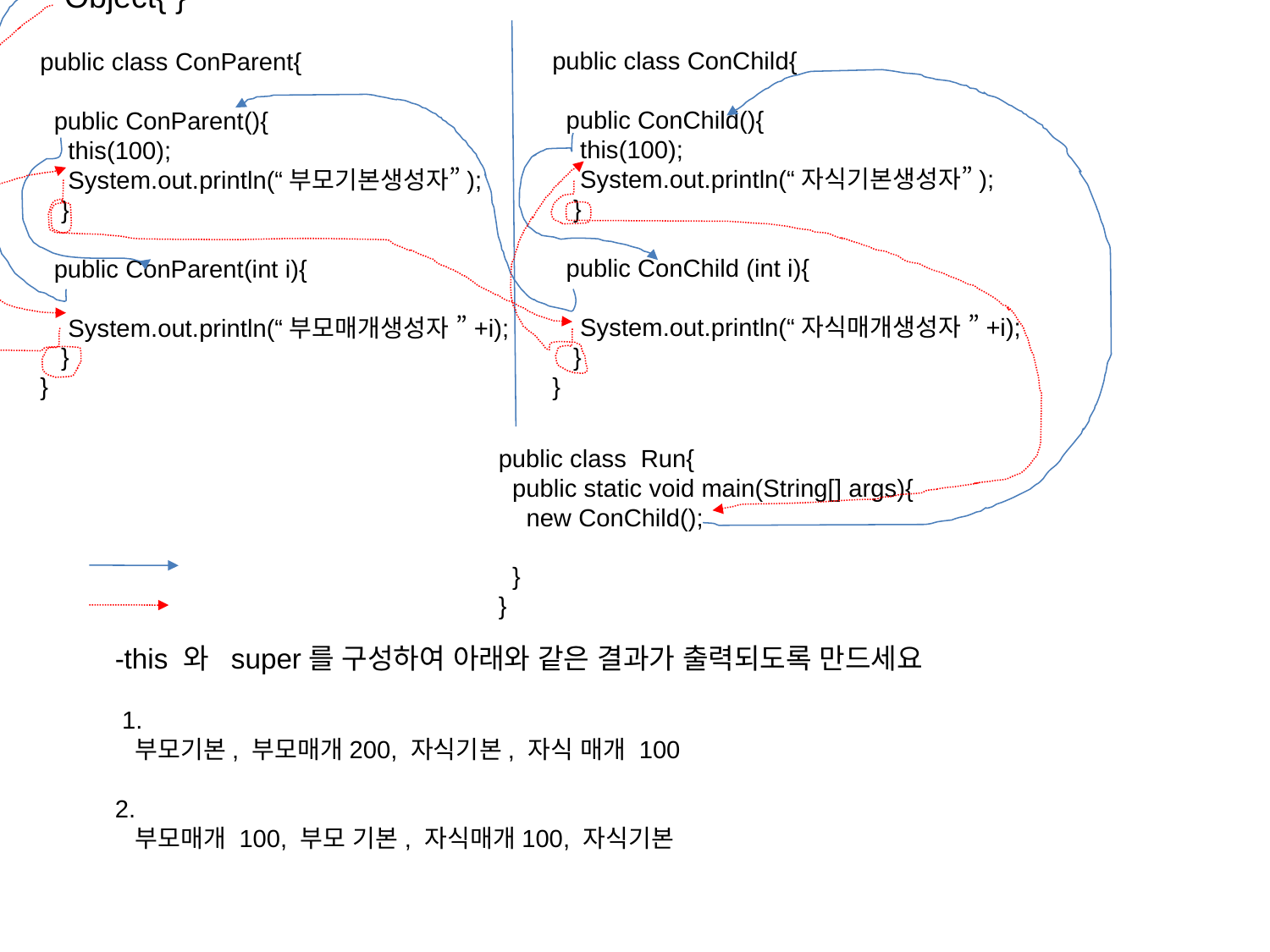

Object{ }

public class ConChild{

  public ConChild(){
    this(100);
    System.out.println(“자식기본생성자”);
   }

  public ConChild (int i){

    System.out.println(“자식매개생성자 ”+i);
   }
}
public class ConParent{

  public ConParent(){
    this(100);
    System.out.println(“부모기본생성자”);
   }

  public ConParent(int i){

    System.out.println(“부모매개생성자 ”+i);
   }
}

public class  Run{
  public static void main(String[] args){
    new ConChild();

  }
}
-this 와  super를 구성하여 아래와 같은 결과가 출력되도록 만드세요

 1.
  부모기본, 부모매개200, 자식기본, 자식 매개 100

2.
  부모매개 100, 부모 기본, 자식매개100, 자식기본